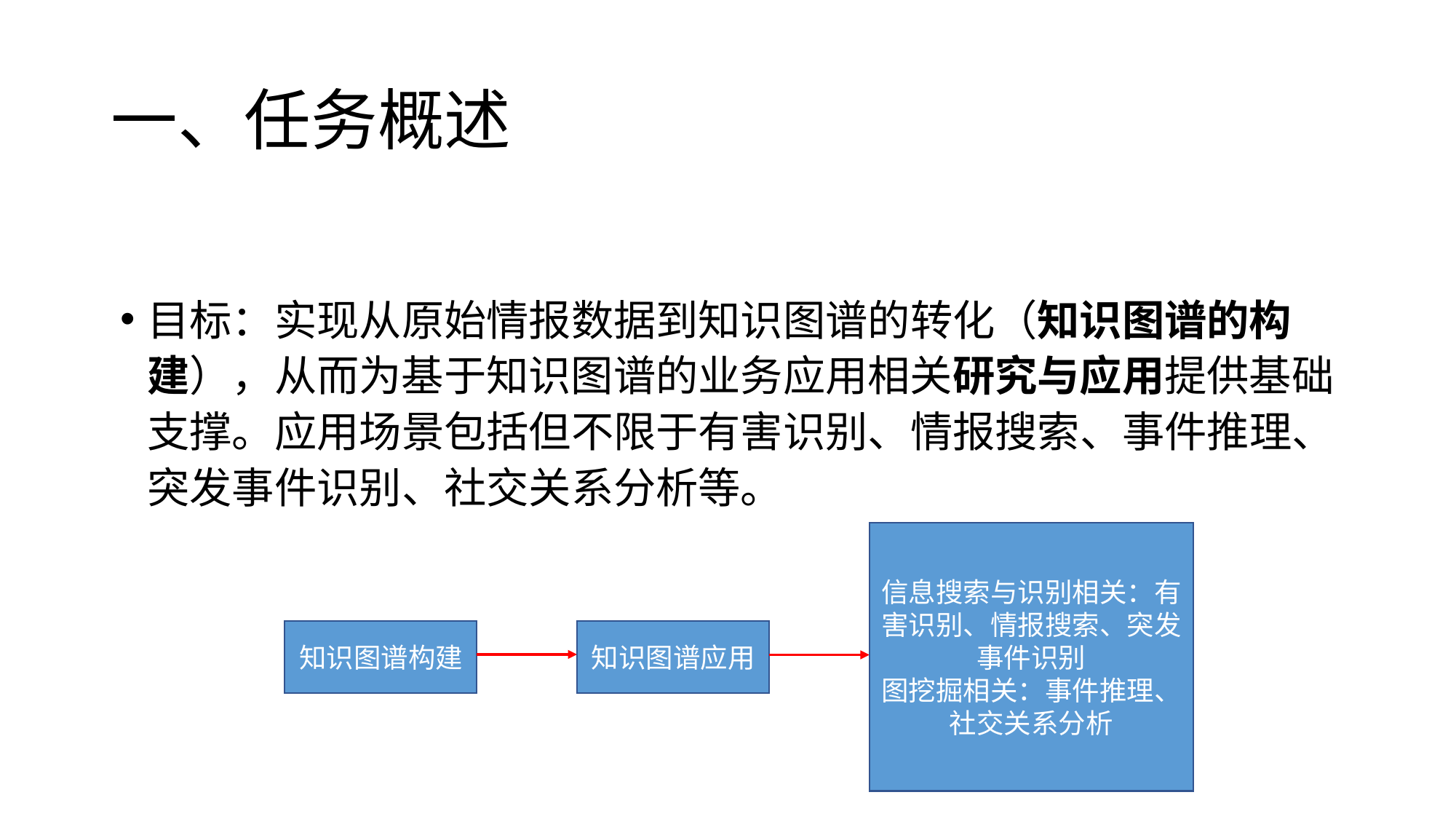

# 一、任务概述
目标：实现从原始情报数据到知识图谱的转化（知识图谱的构建），从而为基于知识图谱的业务应用相关研究与应用提供基础支撑。应用场景包括但不限于有害识别、情报搜索、事件推理、突发事件识别、社交关系分析等。
信息搜索与识别相关：有害识别、情报搜索、突发事件识别
图挖掘相关：事件推理、社交关系分析
知识图谱构建
知识图谱应用